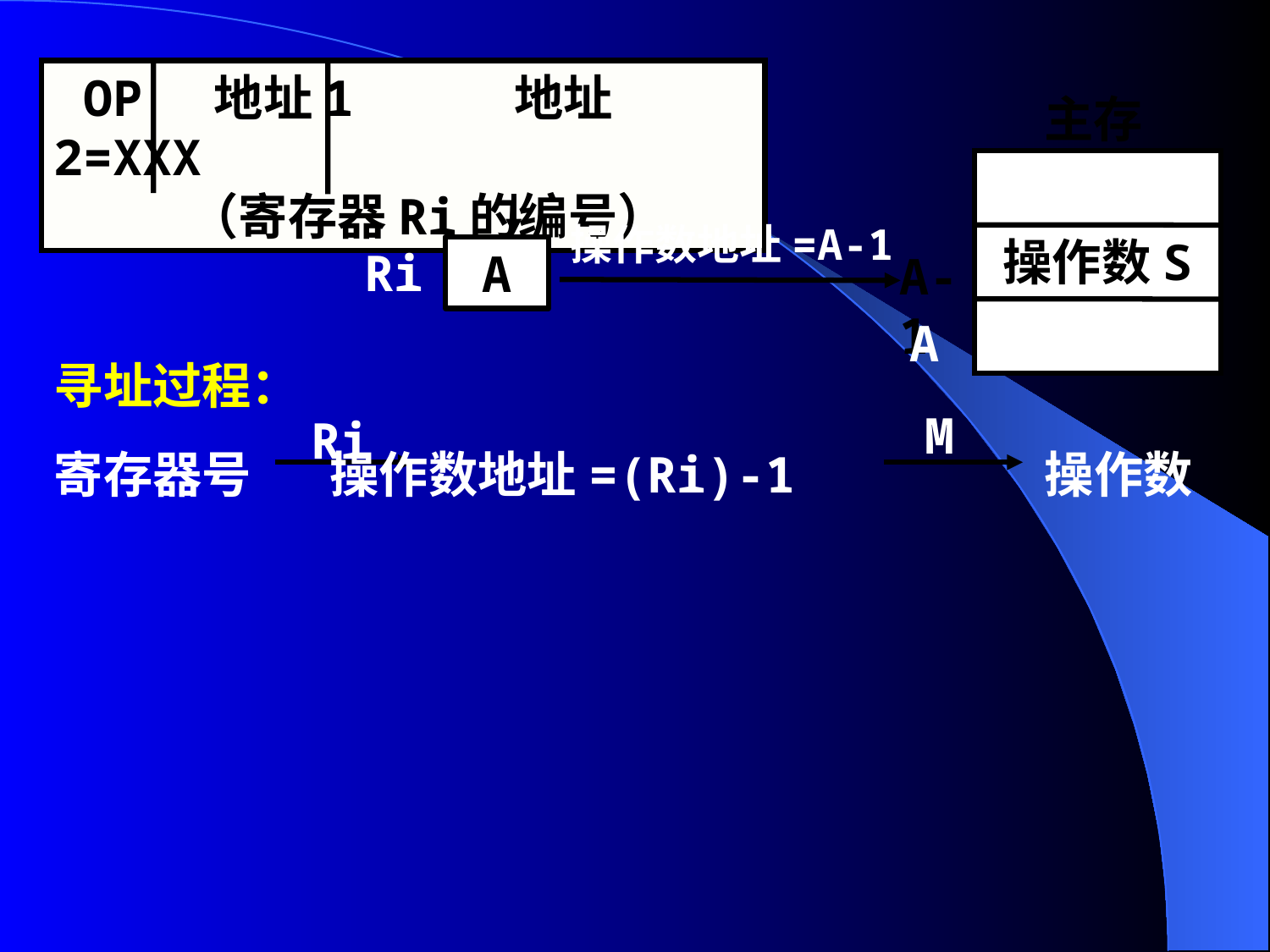

OP  地址1     地址2=XXX
           （寄存器Ri的编号）

主存

操作数地址=A-1
操作数S
Ri
A
A-1

A
寻址过程：
寄存器号       操作数地址=(Ri)-1        操作数
M
Ri